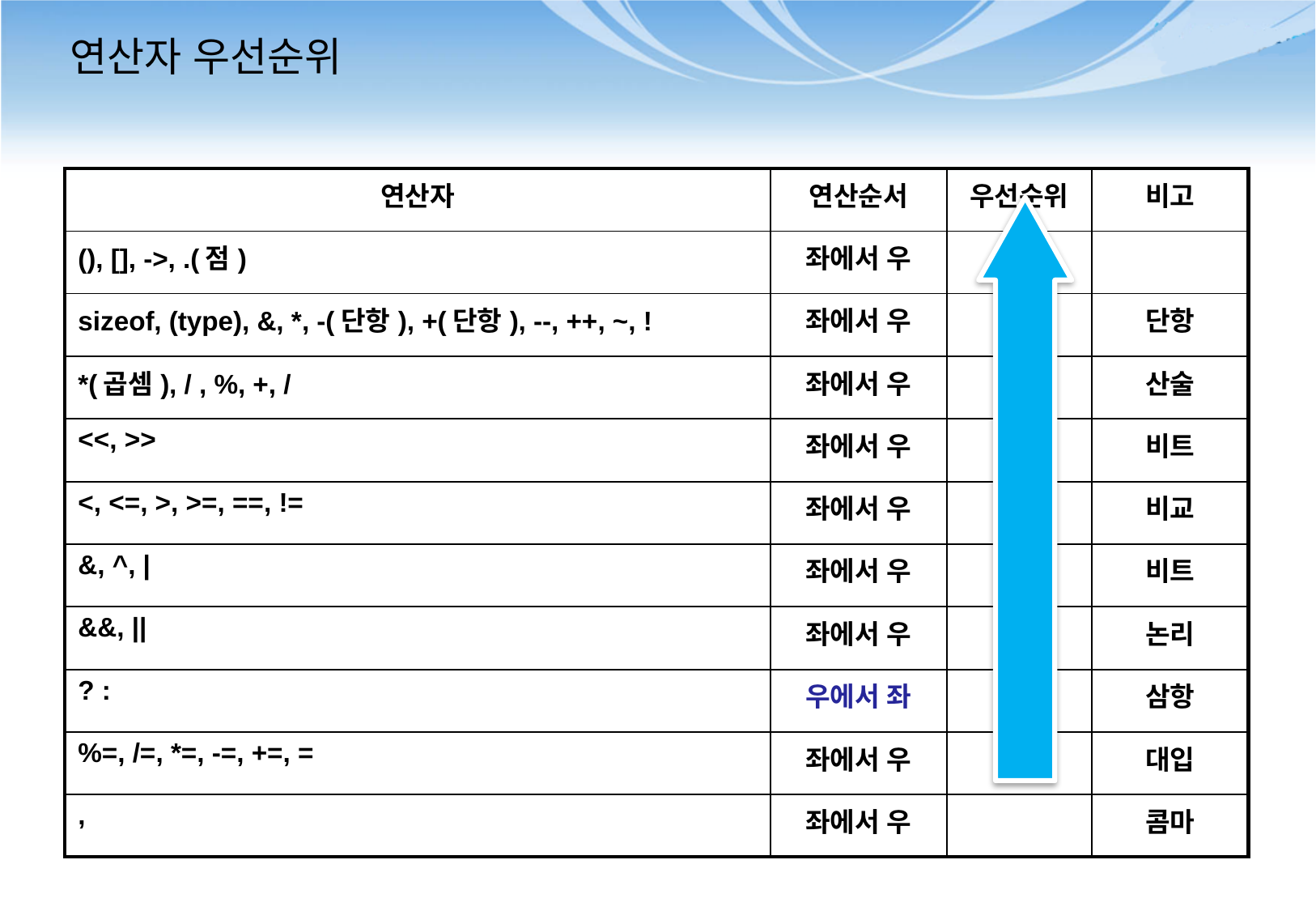

# 연산자 우선순위
| 연산자 | 연산순서 | 우선순위 | 비고 |
| --- | --- | --- | --- |
| (), [], ->, .(점) | 좌에서 우 |  |  |
| sizeof, (type), &, \*, -(단항), +(단항), --, ++, ~, ! | 좌에서 우 |  | 단항 |
| \*(곱셈), / , %, +, / | 좌에서 우 |  | 산술 |
| <<, >> | 좌에서 우 |  | 비트 |
| <, <=, >, >=, ==, != | 좌에서 우 |  | 비교 |
| &, ^, | | 좌에서 우 |  | 비트 |
| &&, || | 좌에서 우 |  | 논리 |
| ? : | 우에서 좌 |  | 삼항 |
| %=, /=, \*=, -=, +=, = | 좌에서 우 |  | 대입 |
| , | 좌에서 우 |  | 콤마 |